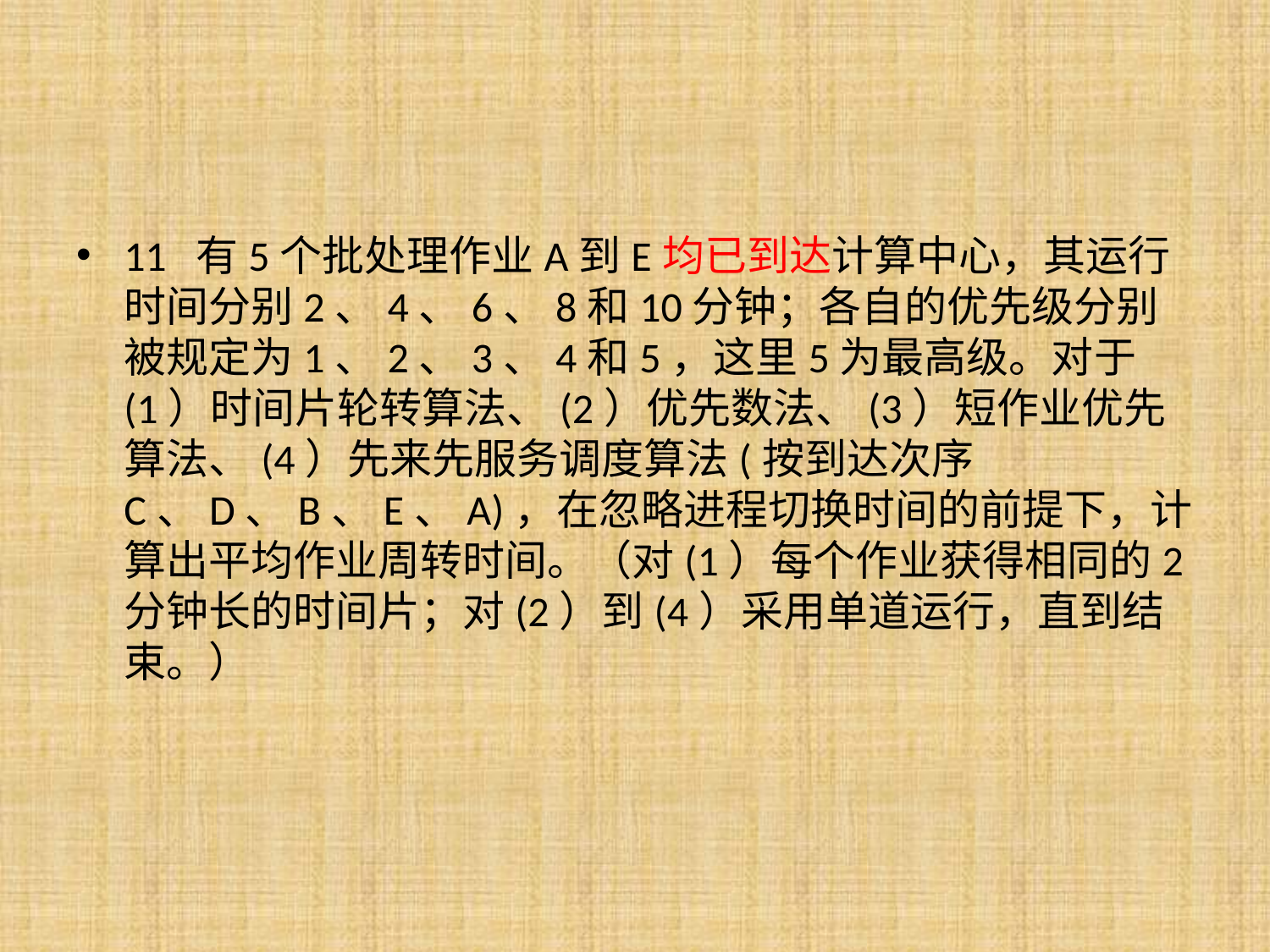

#
11  有5个批处理作业A到E均已到达计算中心，其运行时间分别2、4、6、8和10分钟；各自的优先级分别被规定为1、2、3、4和5，这里5为最高级。对于(1）时间片轮转算法、(2）优先数法、(3）短作业优先算法、(4）先来先服务调度算法(按到达次序C、D、B、E、A)，在忽略进程切换时间的前提下，计算出平均作业周转时间。（对(1）每个作业获得相同的2分钟长的时间片；对(2）到(4）采用单道运行，直到结束。）